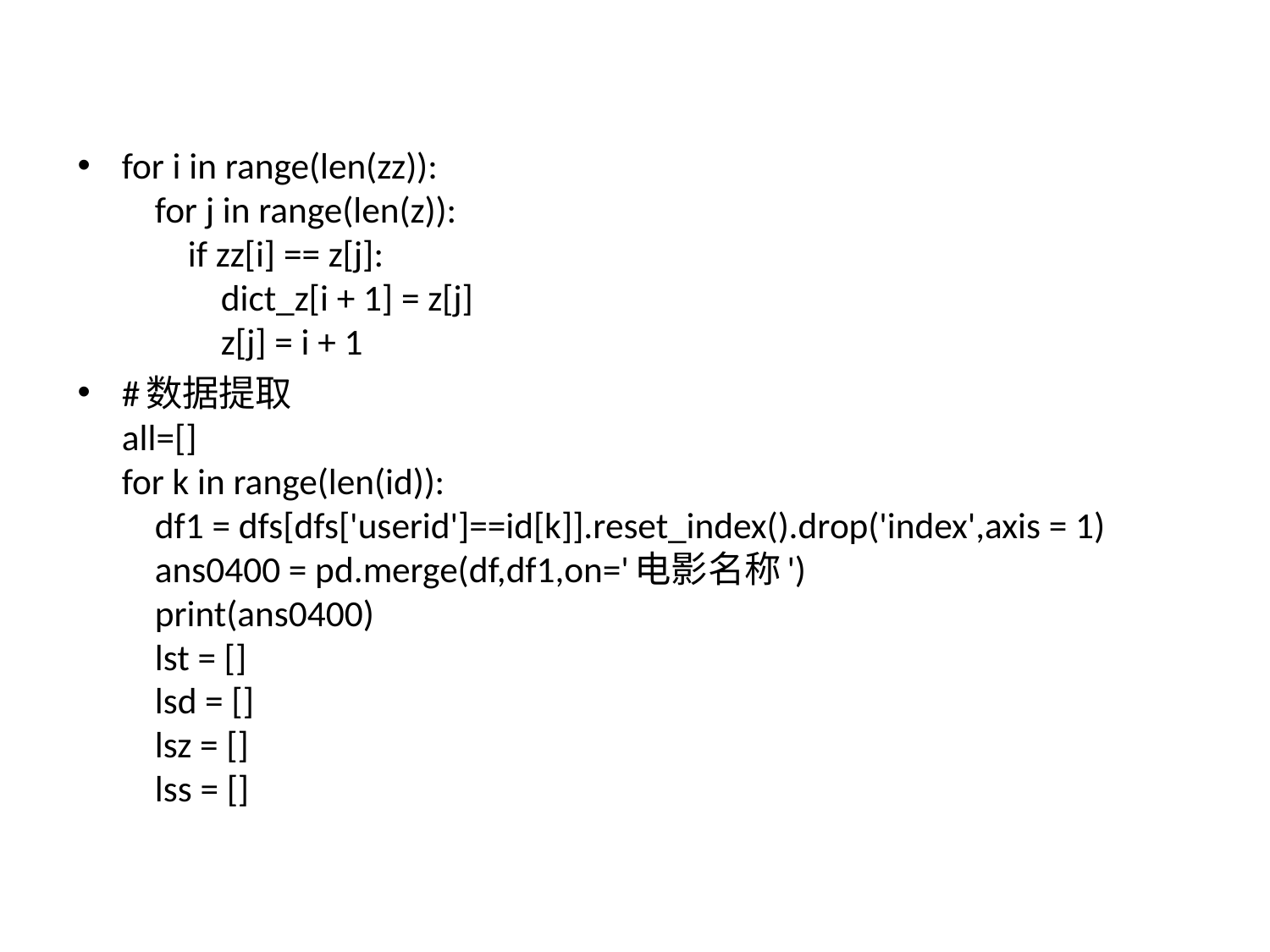

for i in range(len(zz)):
    for j in range(len(z)):
        if zz[i] == z[j]:
            dict_z[i + 1] = z[j]
            z[j] = i + 1
#数据提取
all=[]
for k in range(len(id)):
    df1 = dfs[dfs['userid']==id[k]].reset_index().drop('index',axis = 1)
    ans0400 = pd.merge(df,df1,on='电影名称')
    print(ans0400)
    lst = []
    lsd = []
    lsz = []
    lss = []